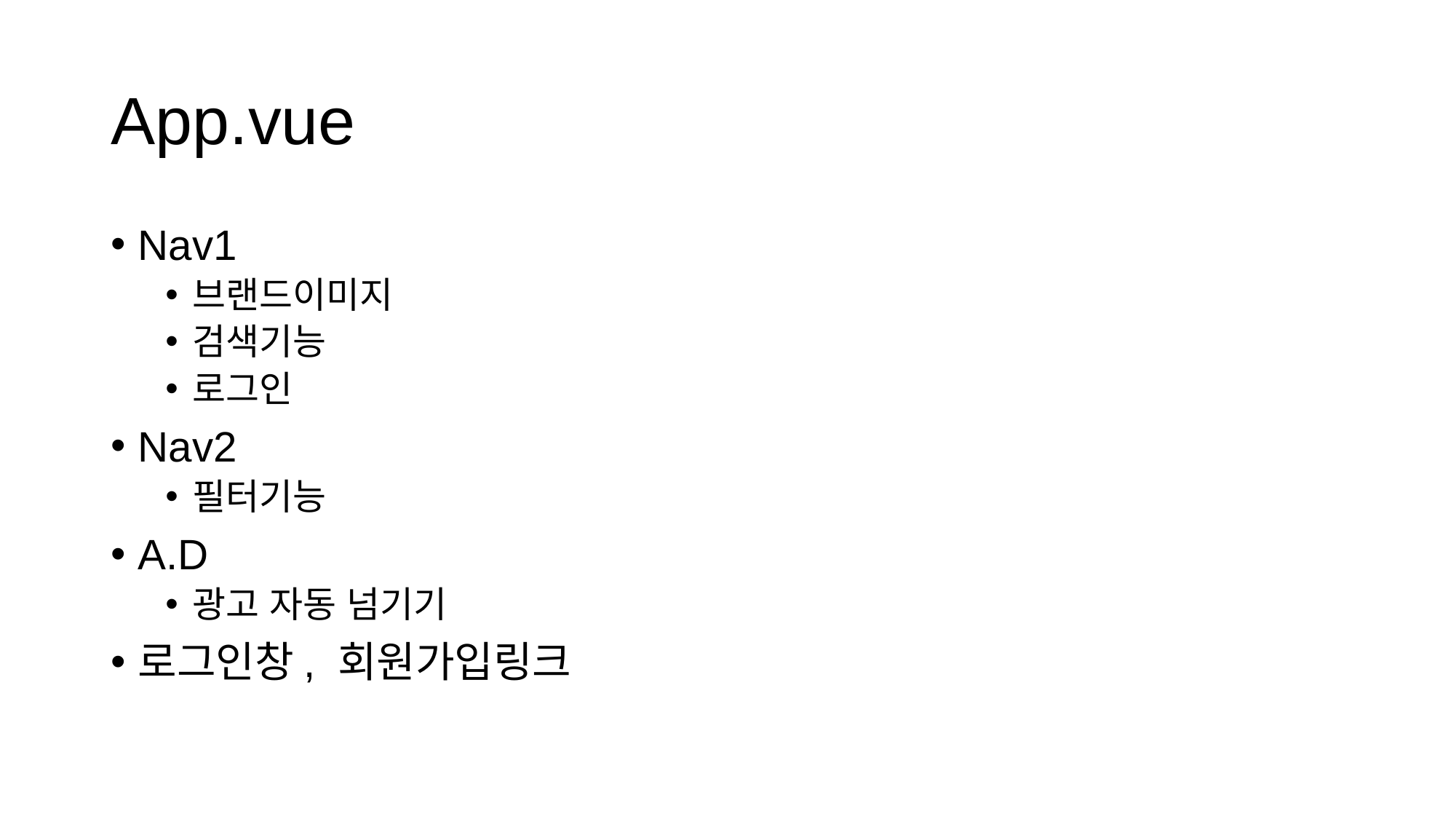

# App.vue
Nav1
브랜드이미지
검색기능
로그인
Nav2
필터기능
A.D
광고 자동 넘기기
로그인창, 회원가입링크